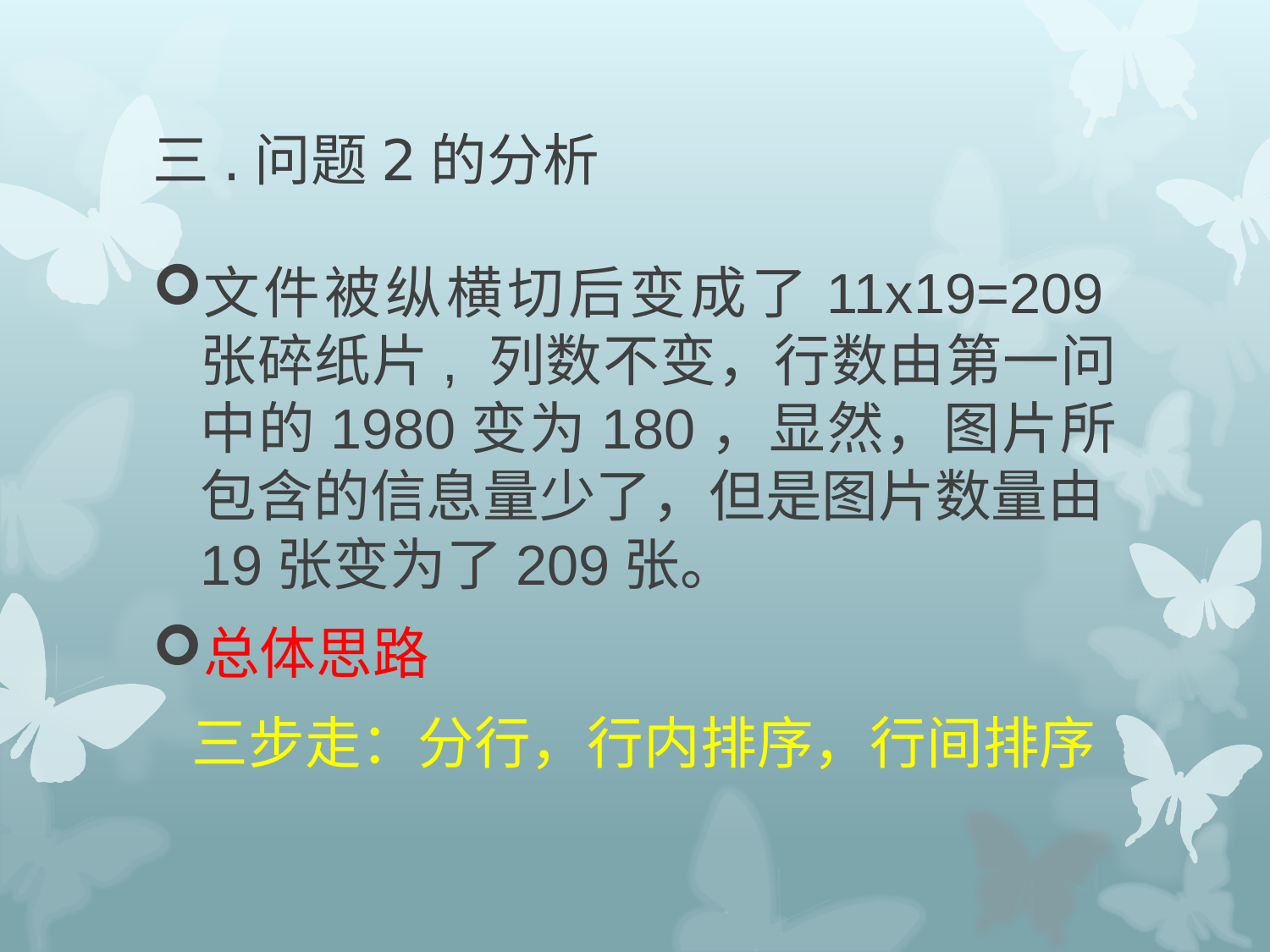

# 三.问题2的分析
文件被纵横切后变成了11x19=209张碎纸片, 列数不变，行数由第一问中的1980变为180，显然，图片所包含的信息量少了，但是图片数量由19张变为了209张。
总体思路
  三步走：分行，行内排序，行间排序